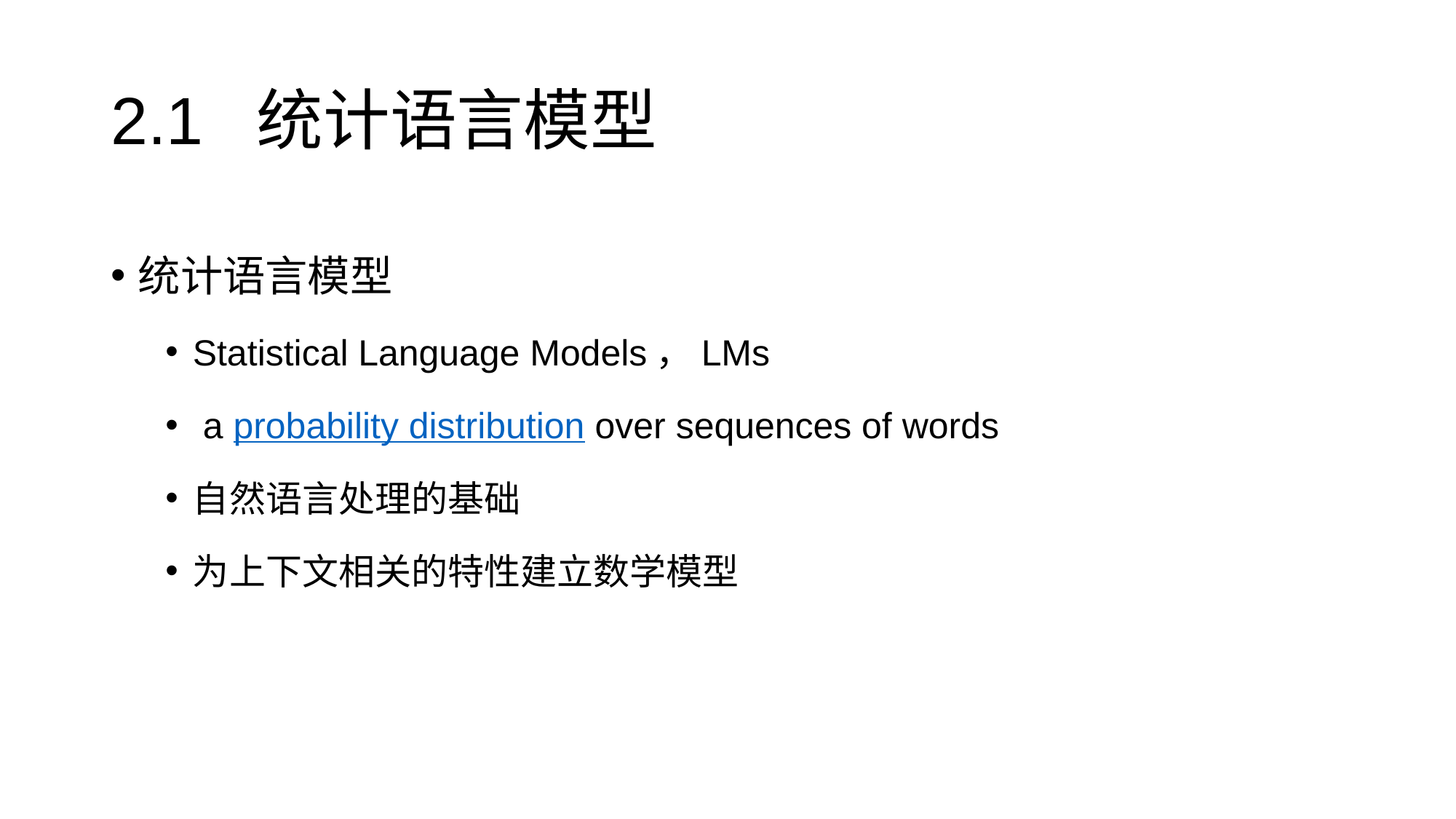

# 2.1  统计语言模型
统计语言模型
Statistical Language Models，LMs
 a probability distribution over sequences of words
自然语言处理的基础
为上下文相关的特性建立数学模型